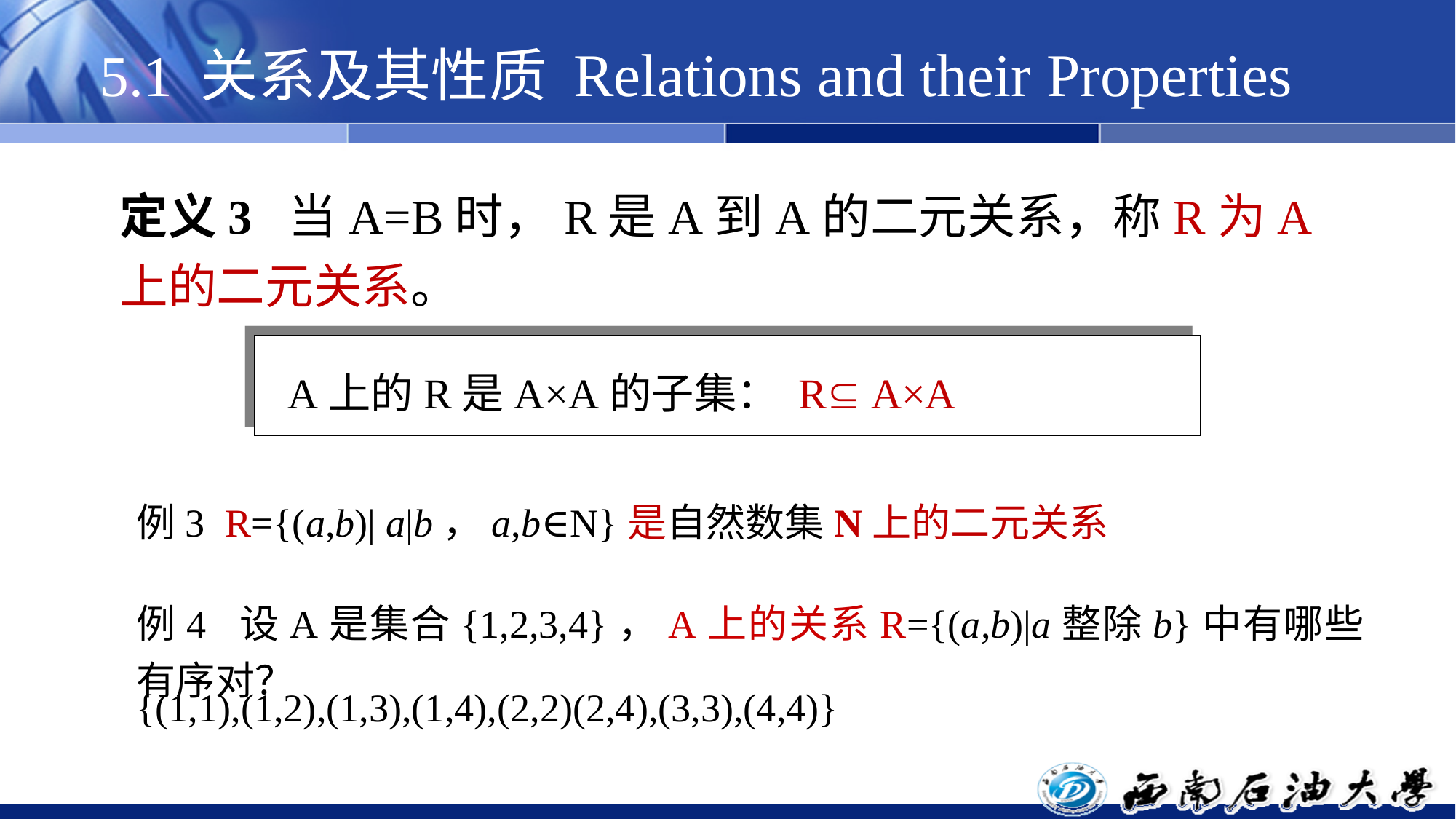

# 5.1 关系及其性质 Relations and their Properties
定义3  当A=B时，R是A到A的二元关系，称R为A上的二元关系。
A上的R是A×A的子集： R⊆ A×A
例3  R={(a,b)| a|b，a,b∈N}是自然数集N上的二元关系
例4  设A是集合{1,2,3,4}，A上的关系R={(a,b)|a整除b}中有哪些有序对？
{(1,1),(1,2),(1,3),(1,4),(2,2)(2,4),(3,3),(4,4)}